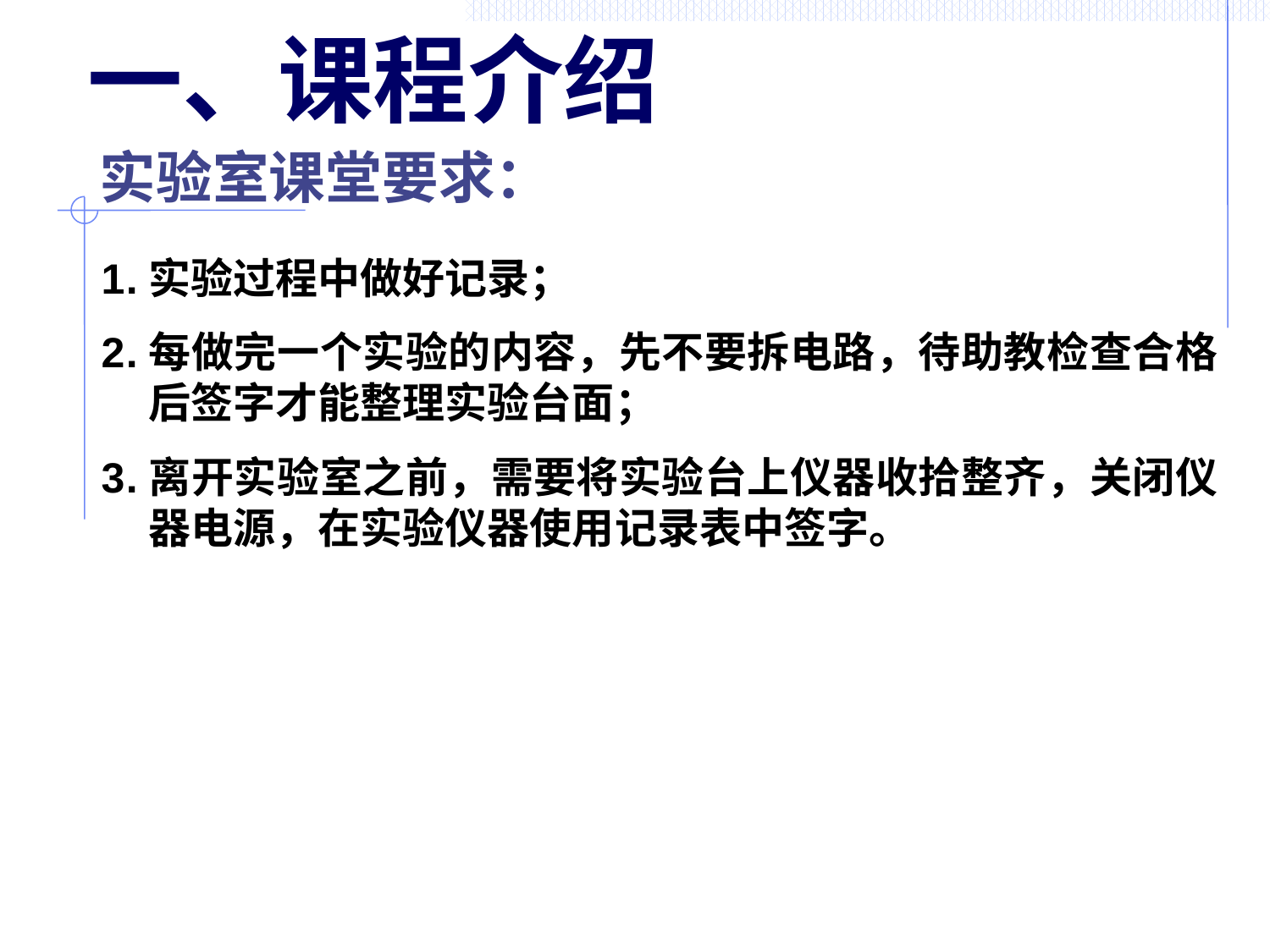

一、课程介绍
实验室课堂要求：

实验过程中做好记录；
每做完一个实验的内容，先不要拆电路，待助教检查合格后签字才能整理实验台面；
离开实验室之前，需要将实验台上仪器收拾整齐，关闭仪器电源，在实验仪器使用记录表中签字。